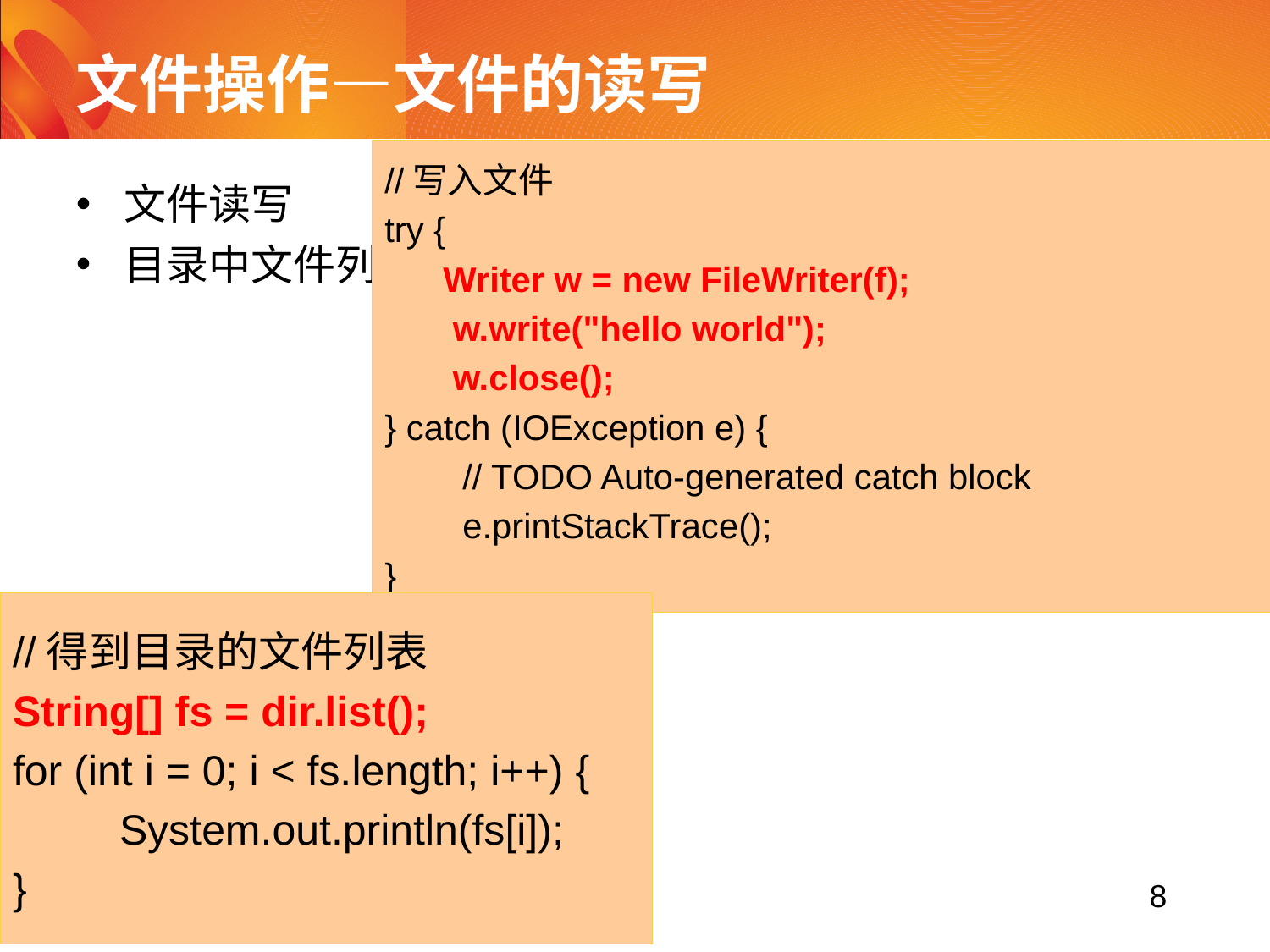

# 文件操作—文件的读写
//写入文件
try {
      Writer w = new FileWriter(f);
       w.write("hello world");
       w.close();
} catch (IOException e) {
        // TODO Auto-generated catch block
        e.printStackTrace();
}
文件读写
目录中文件列表
//得到目录的文件列表
String[] fs = dir.list();
for (int i = 0; i < fs.length; i++) {
         System.out.println(fs[i]);
}